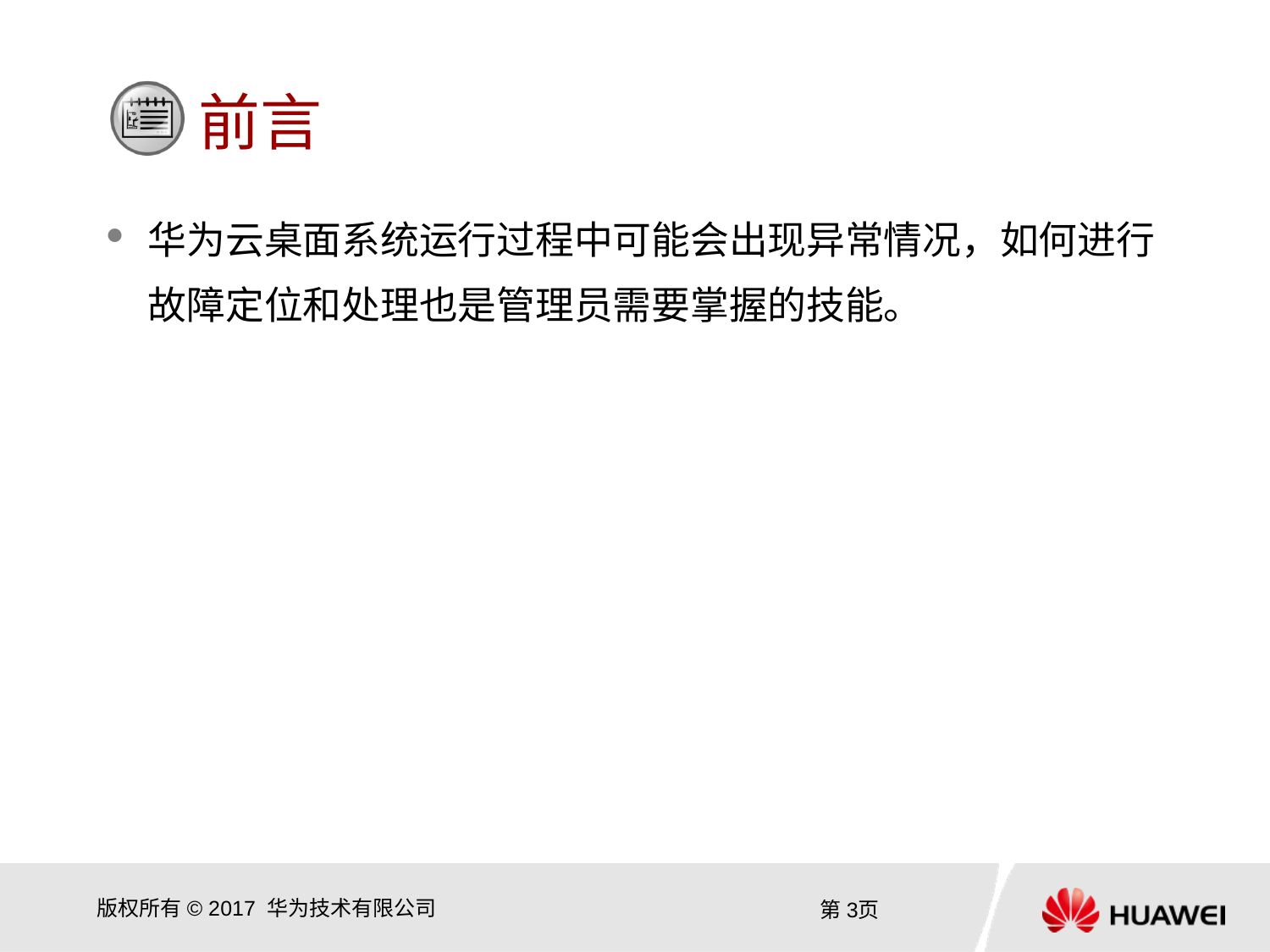

华为云桌面系统运行过程中可能会出现异常情况，如何进行故障定位和处理也是管理员需要掌握的技能。